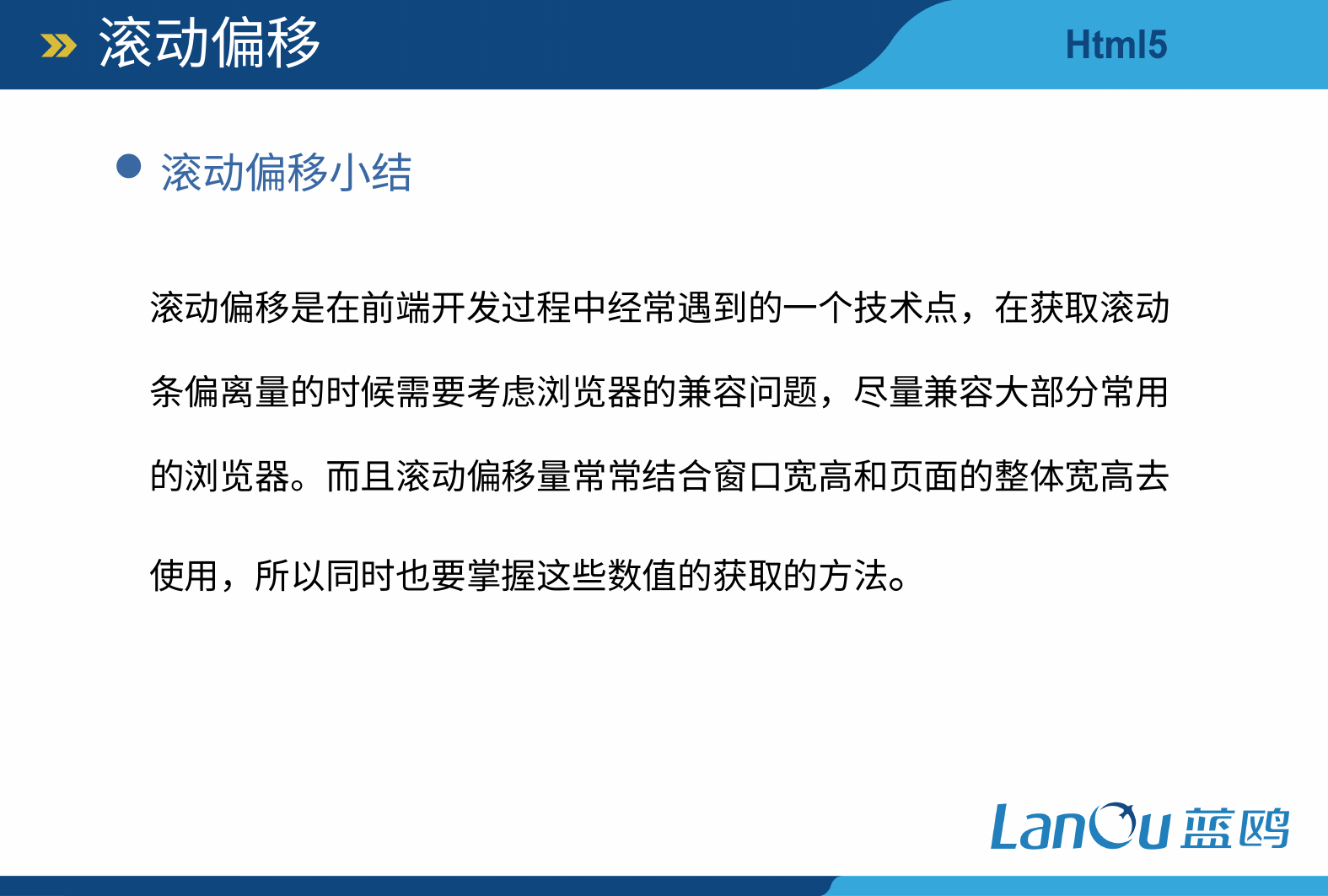

滚动偏移
滚动偏移小结
滚动偏移是在前端开发过程中经常遇到的一个技术点，在获取滚动条偏离量的时候需要考虑浏览器的兼容问题，尽量兼容大部分常用的浏览器。而且滚动偏移量常常结合窗口宽高和页面的整体宽高去使用，所以同时也要掌握这些数值的获取的方法。